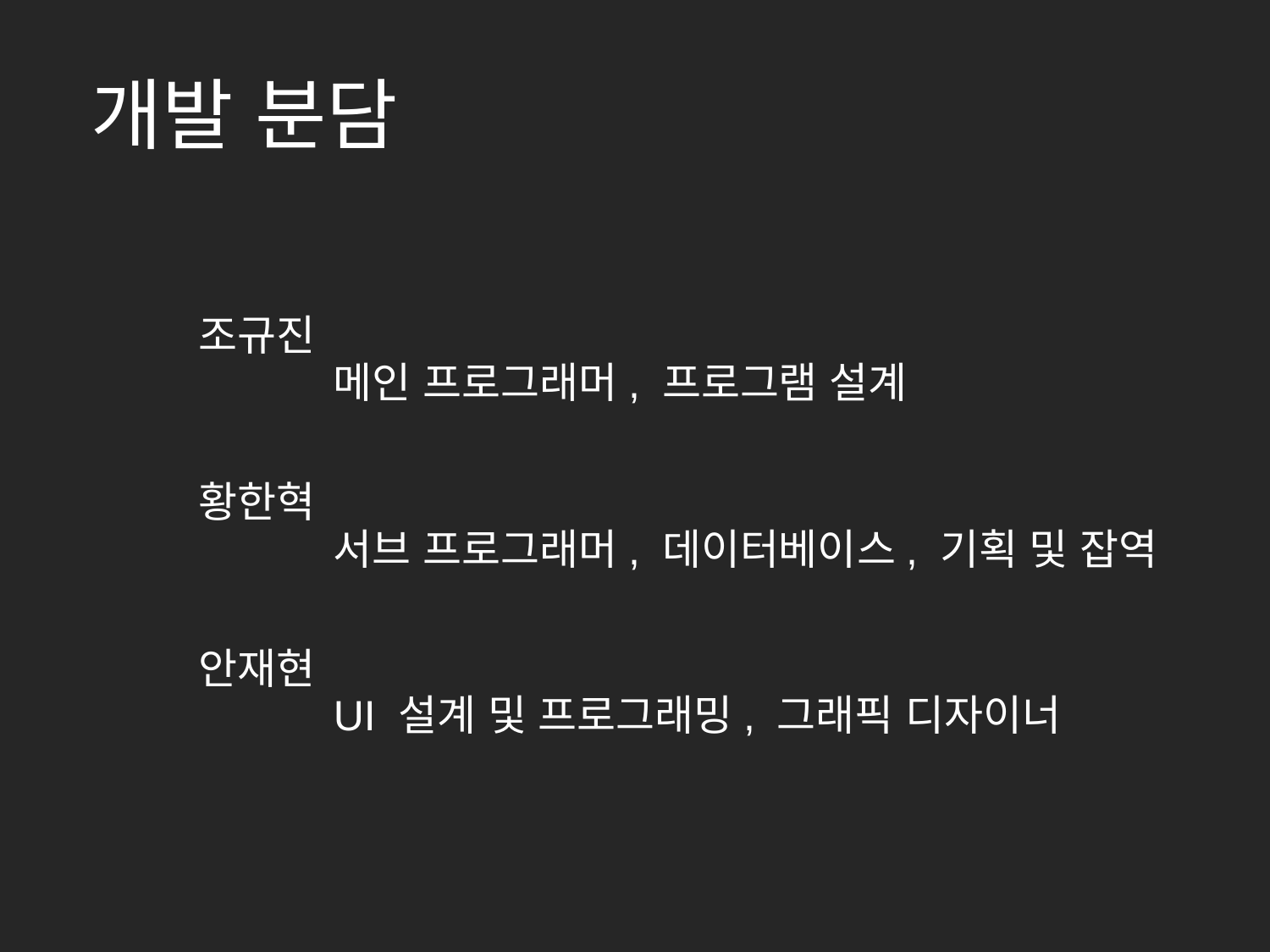

개발 분담
조규진
메인 프로그래머, 프로그램 설계
황한혁
서브 프로그래머, 데이터베이스, 기획 및 잡역
안재현
UI 설계 및 프로그래밍, 그래픽 디자이너